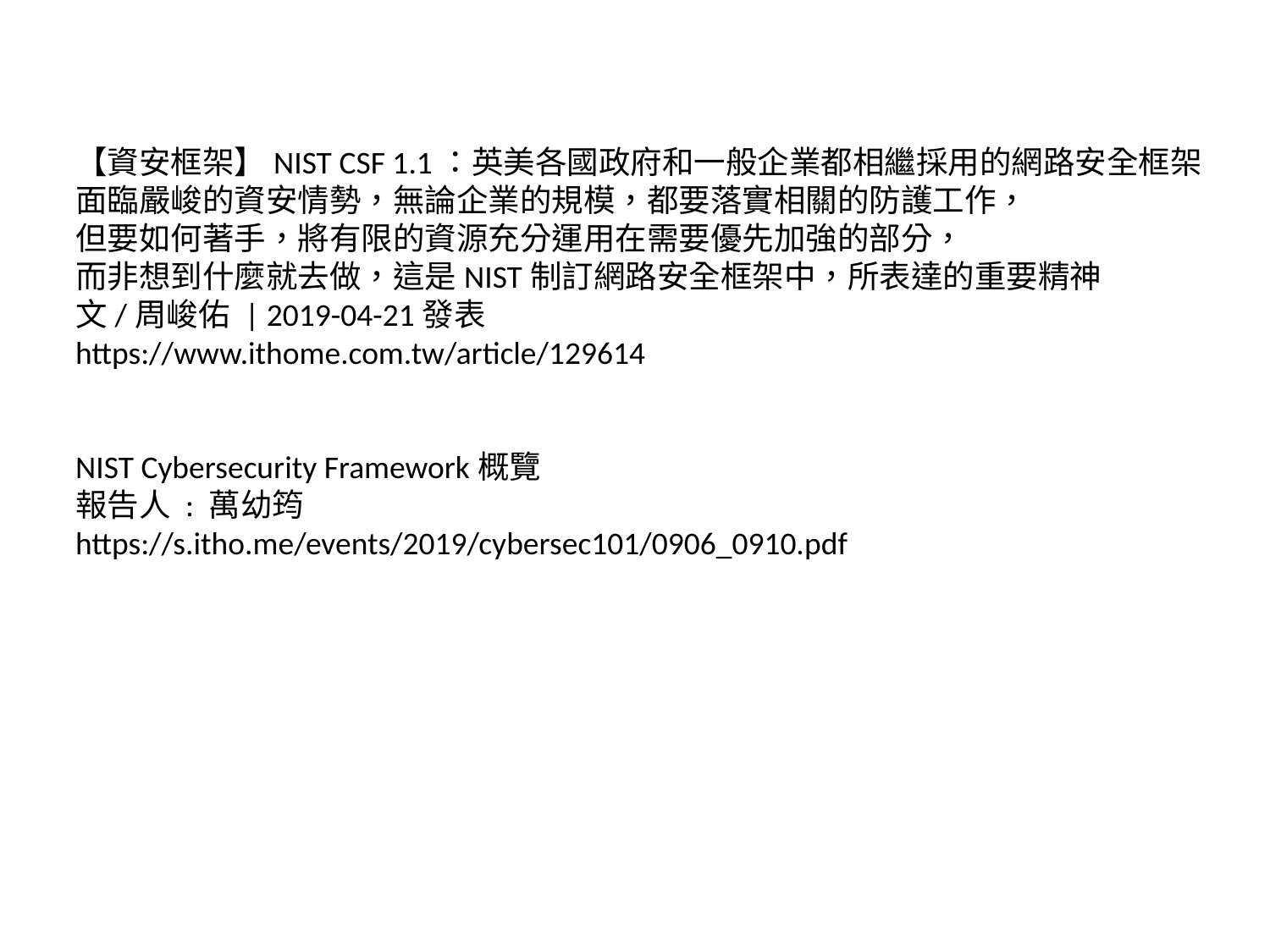

【資安框架】NIST CSF 1.1：英美各國政府和一般企業都相繼採用的網路安全框架
面臨嚴峻的資安情勢，無論企業的規模，都要落實相關的防護工作，
但要如何著手，將有限的資源充分運用在需要優先加強的部分，
而非想到什麼就去做，這是NIST制訂網路安全框架中，所表達的重要精神
文/周峻佑 | 2019-04-21發表
https://www.ithome.com.tw/article/129614

NIST Cybersecurity Framework概覽
報告人 : 萬幼筠
https://s.itho.me/events/2019/cybersec101/0906_0910.pdf